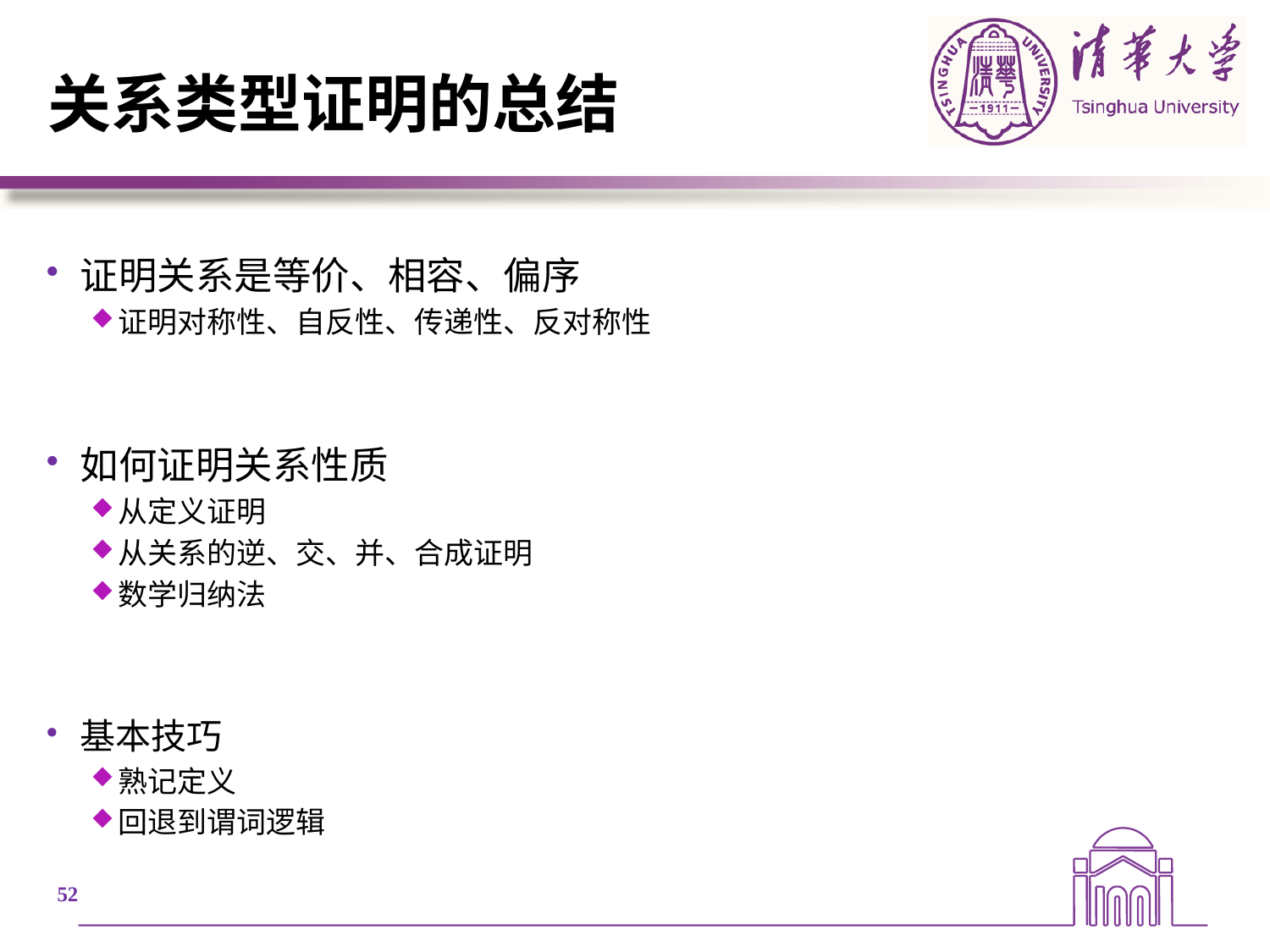

# 关系类型证明的总结
证明关系是等价、相容、偏序
证明对称性、自反性、传递性、反对称性

如何证明关系性质
从定义证明
从关系的逆、交、并、合成证明
数学归纳法

基本技巧
熟记定义
回退到谓词逻辑